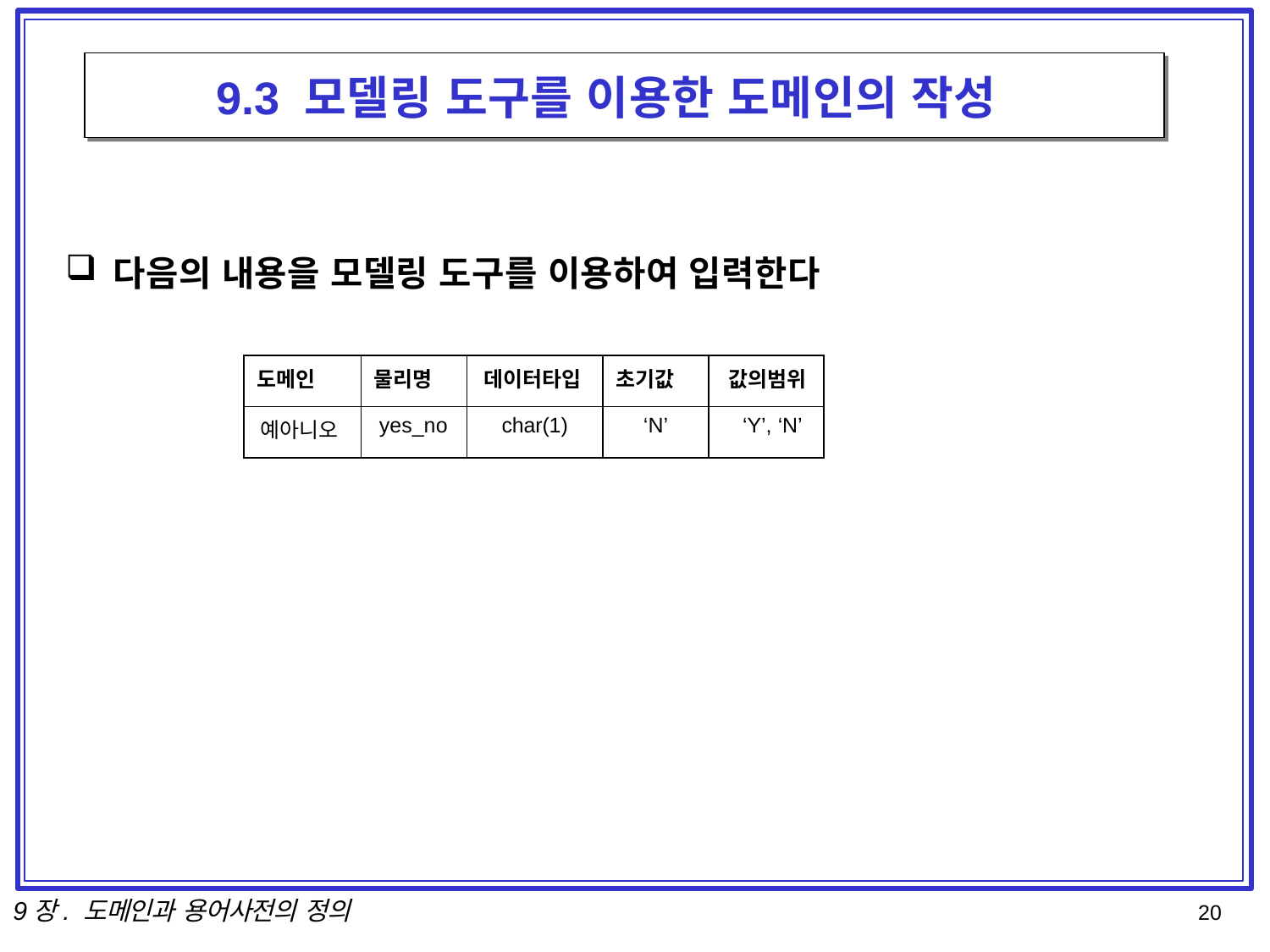

# 9.3 모델링 도구를 이용한 도메인의 작성
다음의 내용을 모델링 도구를 이용하여 입력한다
| 도메인 | 물리명 | 데이터타입 | 초기값 | 값의범위 |
| --- | --- | --- | --- | --- |
| 예아니오 | yes\_no | char(1) | ‘N’ | ‘Y’, ‘N’ |
9장. 도메인과 용어사전의 정의
20